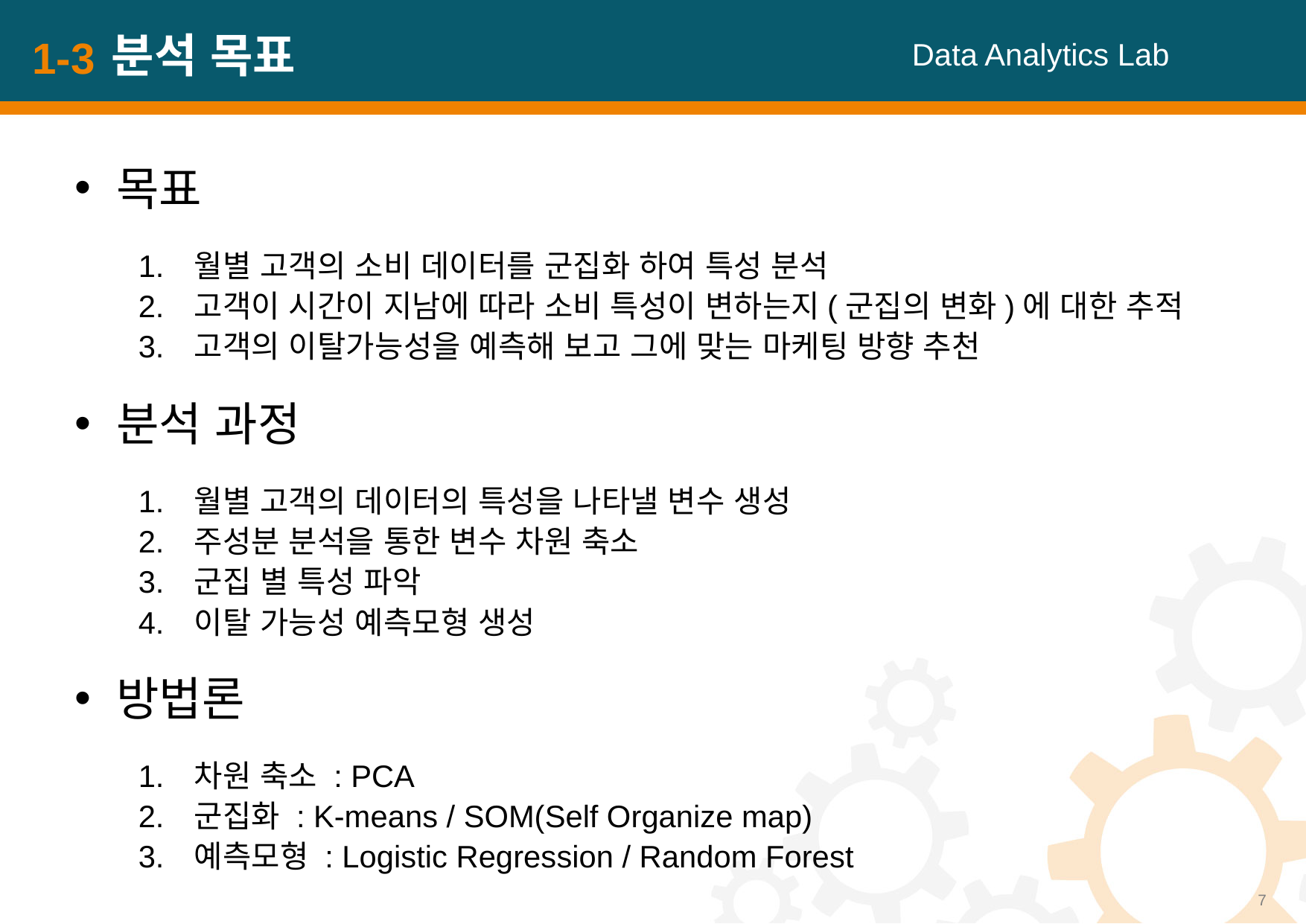

Data Analytics Lab
1-3
분석 목표
목표

월별 고객의 소비 데이터를 군집화 하여 특성 분석
고객이 시간이 지남에 따라 소비 특성이 변하는지(군집의 변화)에 대한 추적
고객의 이탈가능성을 예측해 보고 그에 맞는 마케팅 방향 추천
분석 과정

월별 고객의 데이터의 특성을 나타낼 변수 생성
주성분 분석을 통한 변수 차원 축소
군집 별 특성 파악
이탈 가능성 예측모형 생성
방법론

차원 축소 : PCA
군집화 : K-means / SOM(Self Organize map)
예측모형 : Logistic Regression / Random Forest
7